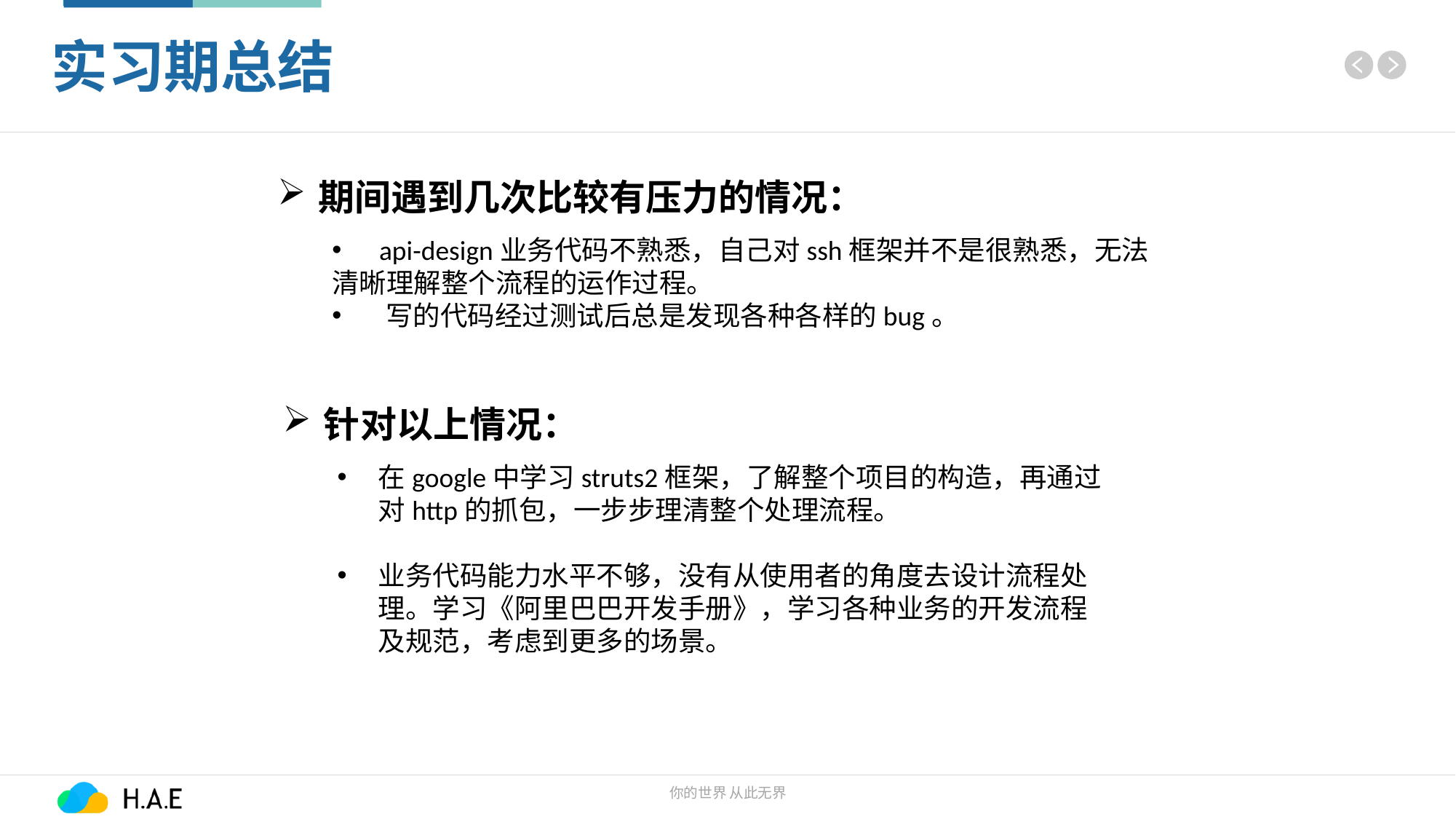

实习期总结
期间遇到几次比较有压力的情况：
 api-design业务代码不熟悉，自己对ssh框架并不是很熟悉，无法
清晰理解整个流程的运作过程。
 写的代码经过测试后总是发现各种各样的bug。
针对以上情况：
在google中学习struts2框架，了解整个项目的构造，再通过对http的抓包，一步步理清整个处理流程。

业务代码能力水平不够，没有从使用者的角度去设计流程处理。学习《阿里巴巴开发手册》，学习各种业务的开发流程及规范，考虑到更多的场景。